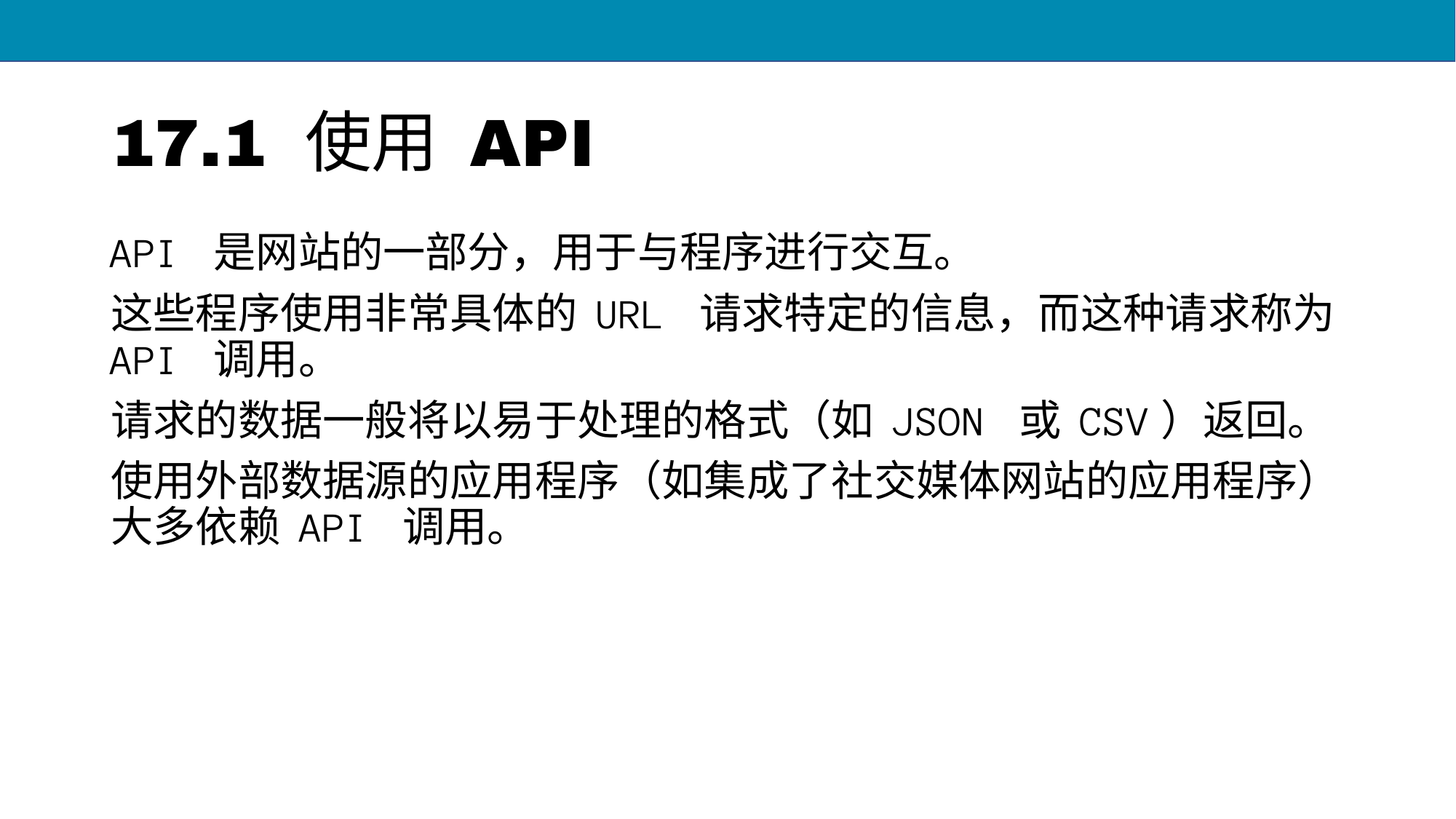

# 17.1 使用 API
API 是网站的一部分，用于与程序进行交互。
这些程序使用非常具体的 URL 请求特定的信息，而这种请求称为 API 调用。
请求的数据一般将以易于处理的格式（如 JSON 或 CSV）返回。
使用外部数据源的应用程序（如集成了社交媒体网站的应用程序）大多依赖 API 调用。